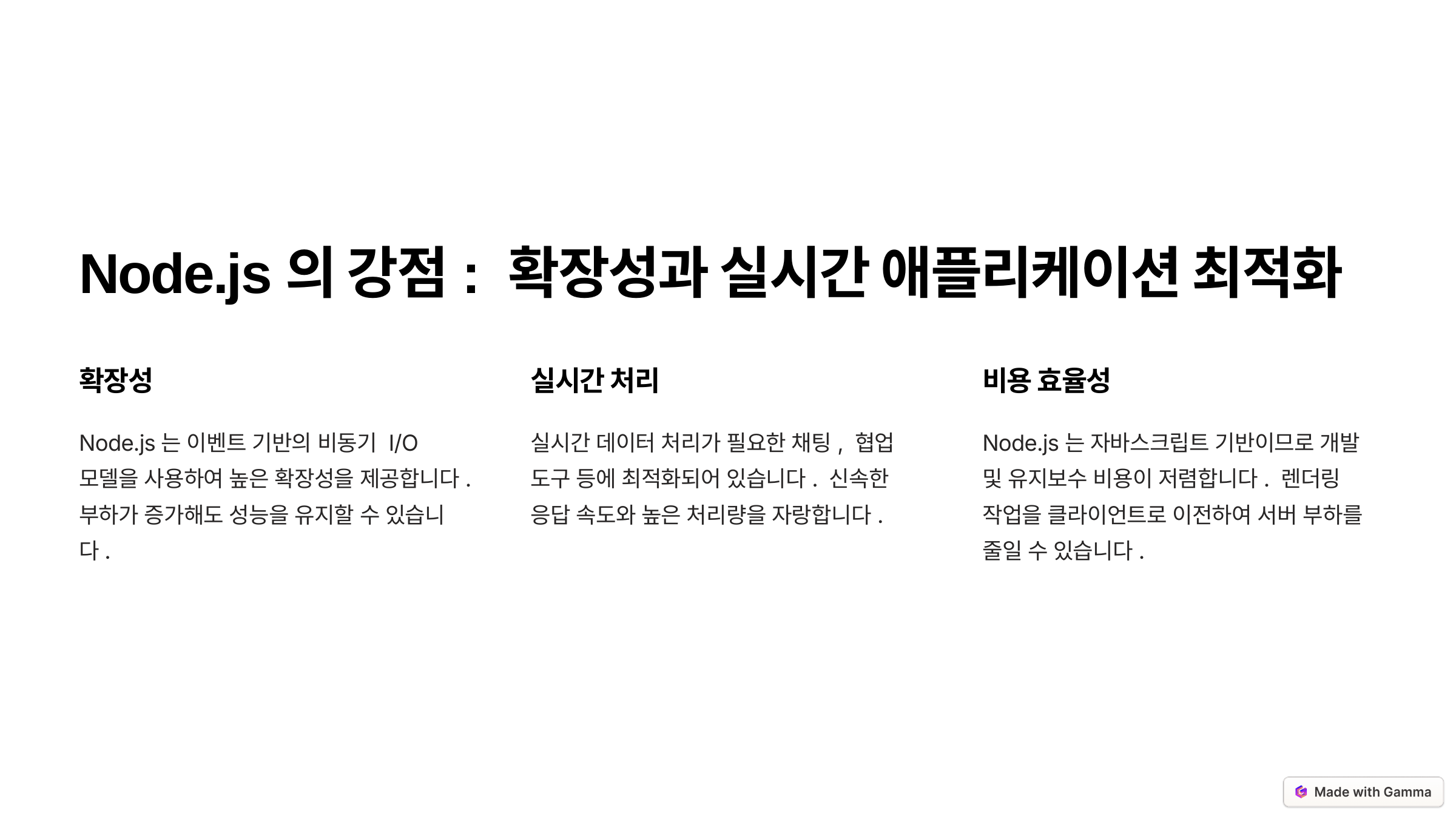

Node.js의 강점: 확장성과 실시간 애플리케이션 최적화
확장성
실시간 처리
비용 효율성
Node.js는 이벤트 기반의 비동기 I/O 모델을 사용하여 높은 확장성을 제공합니다. 부하가 증가해도 성능을 유지할 수 있습니다.
실시간 데이터 처리가 필요한 채팅, 협업 도구 등에 최적화되어 있습니다. 신속한 응답 속도와 높은 처리량을 자랑합니다.
Node.js는 자바스크립트 기반이므로 개발 및 유지보수 비용이 저렴합니다. 렌더링 작업을 클라이언트로 이전하여 서버 부하를 줄일 수 있습니다.